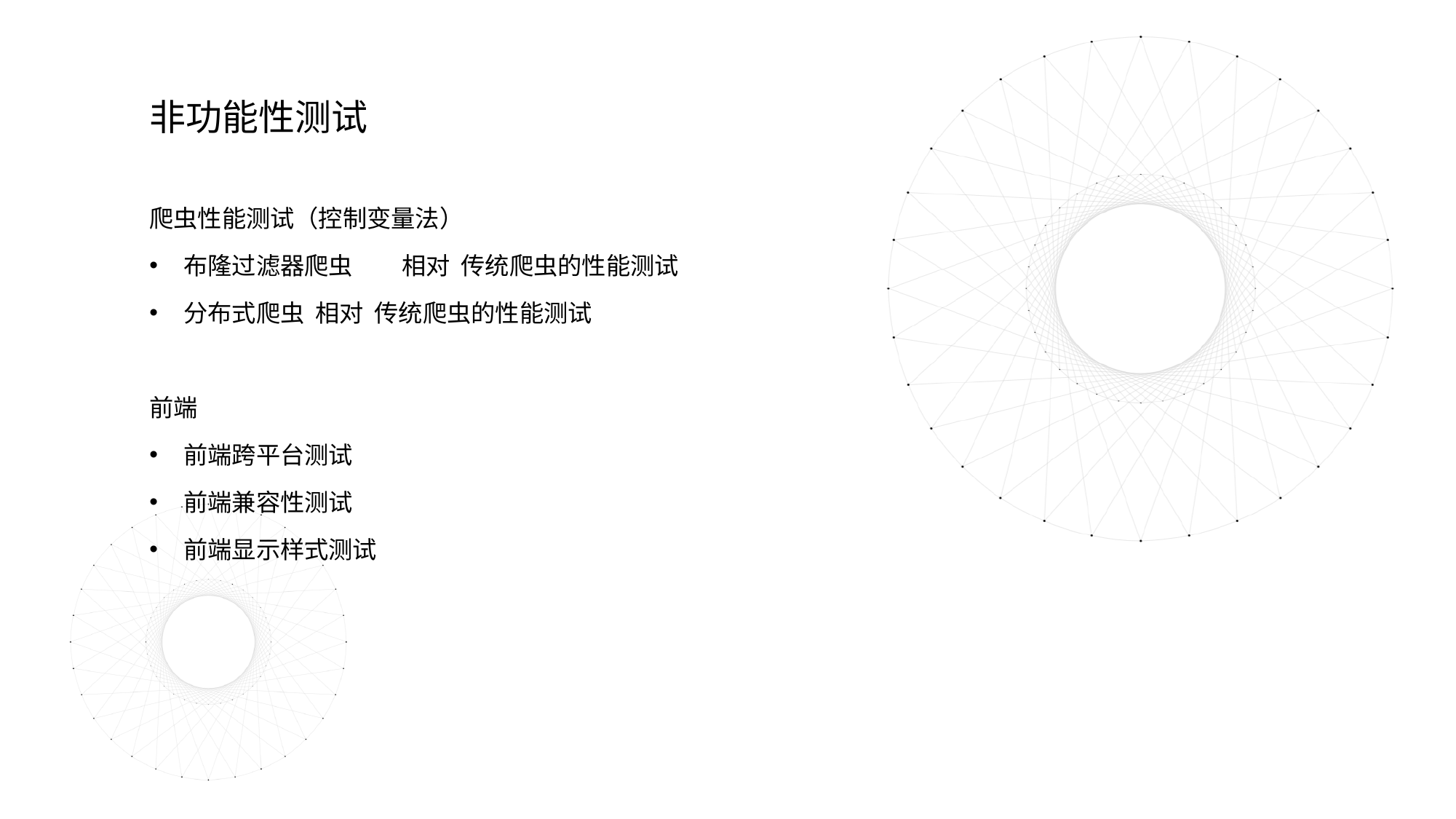

非功能性测试
爬虫性能测试（控制变量法）
布隆过滤器爬虫	相对  传统爬虫的性能测试
分布式爬虫  相对  传统爬虫的性能测试

前端
前端跨平台测试
前端兼容性测试
前端显示样式测试